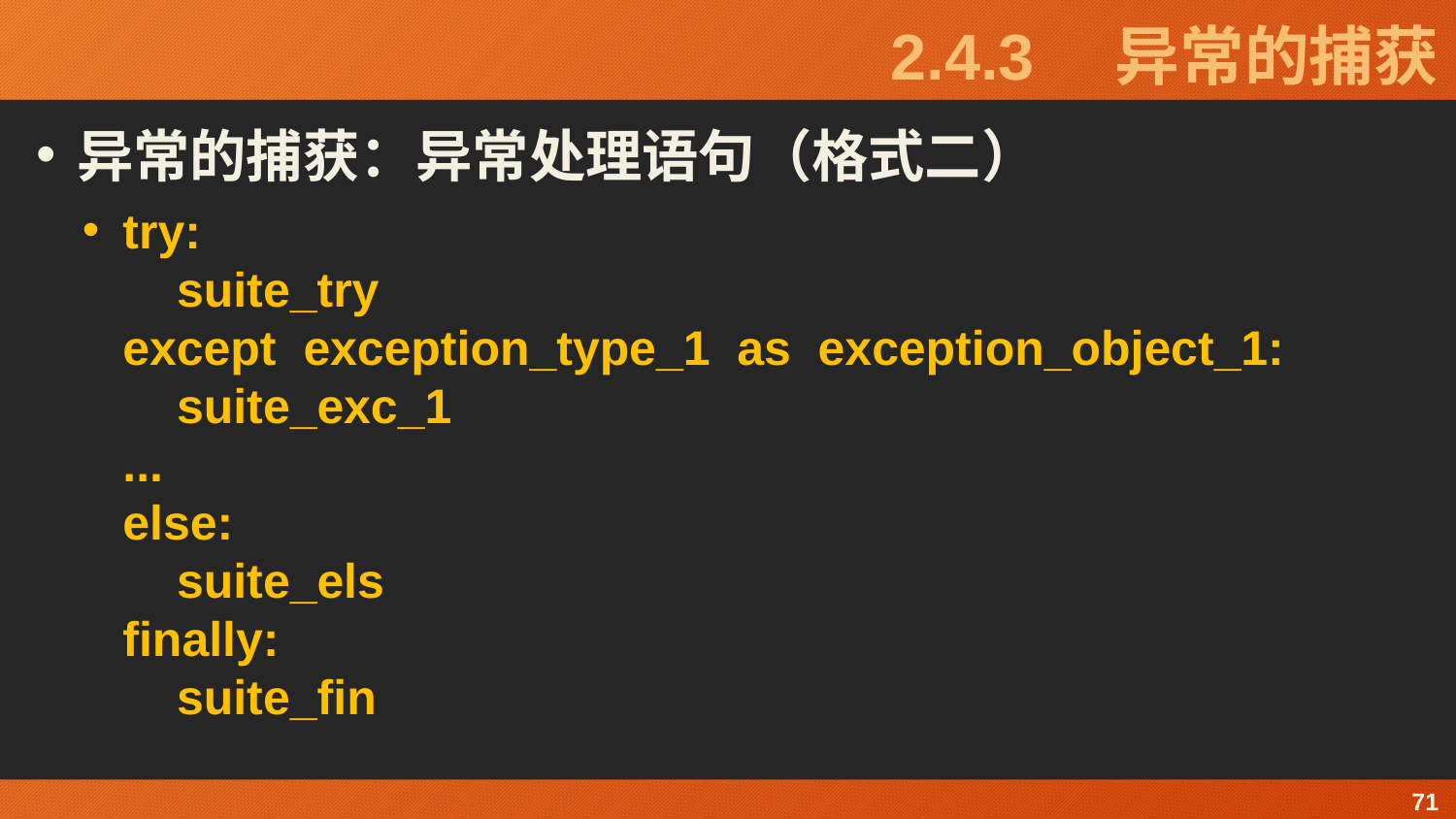

# 2.4.3　异常的捕获
异常的捕获：异常处理语句（格式二）
try:
    suite_try
except  exception_type_1  as  exception_object_1:
    suite_exc_1
...
else:
    suite_els
finally:
    suite_fin
71